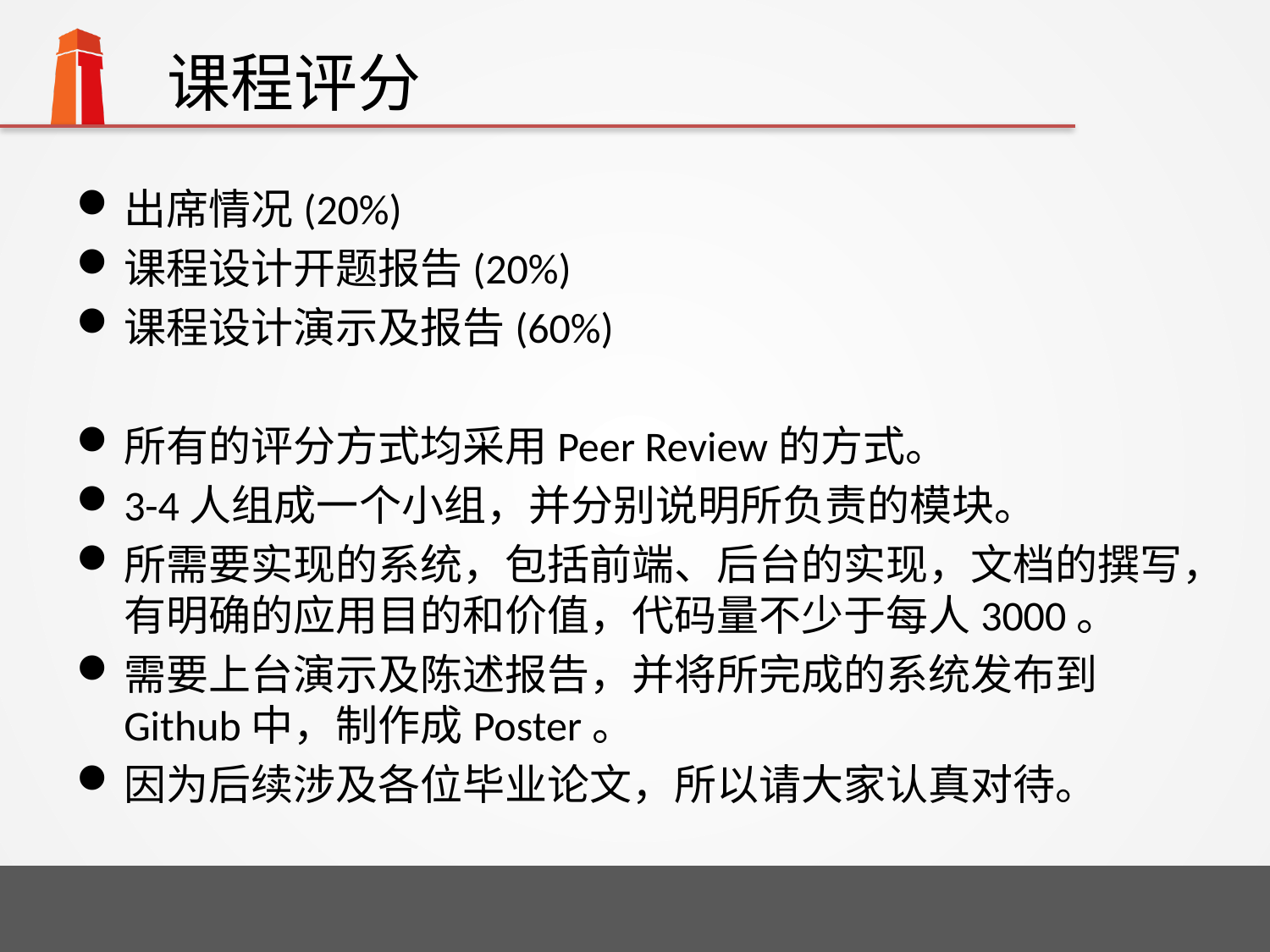

# 课程评分
出席情况(20%)
课程设计开题报告(20%)
课程设计演示及报告(60%)

所有的评分方式均采用Peer Review的方式。
3-4人组成一个小组，并分别说明所负责的模块。
所需要实现的系统，包括前端、后台的实现，文档的撰写，有明确的应用目的和价值，代码量不少于每人3000。
需要上台演示及陈述报告，并将所完成的系统发布到Github中，制作成Poster。
因为后续涉及各位毕业论文，所以请大家认真对待。